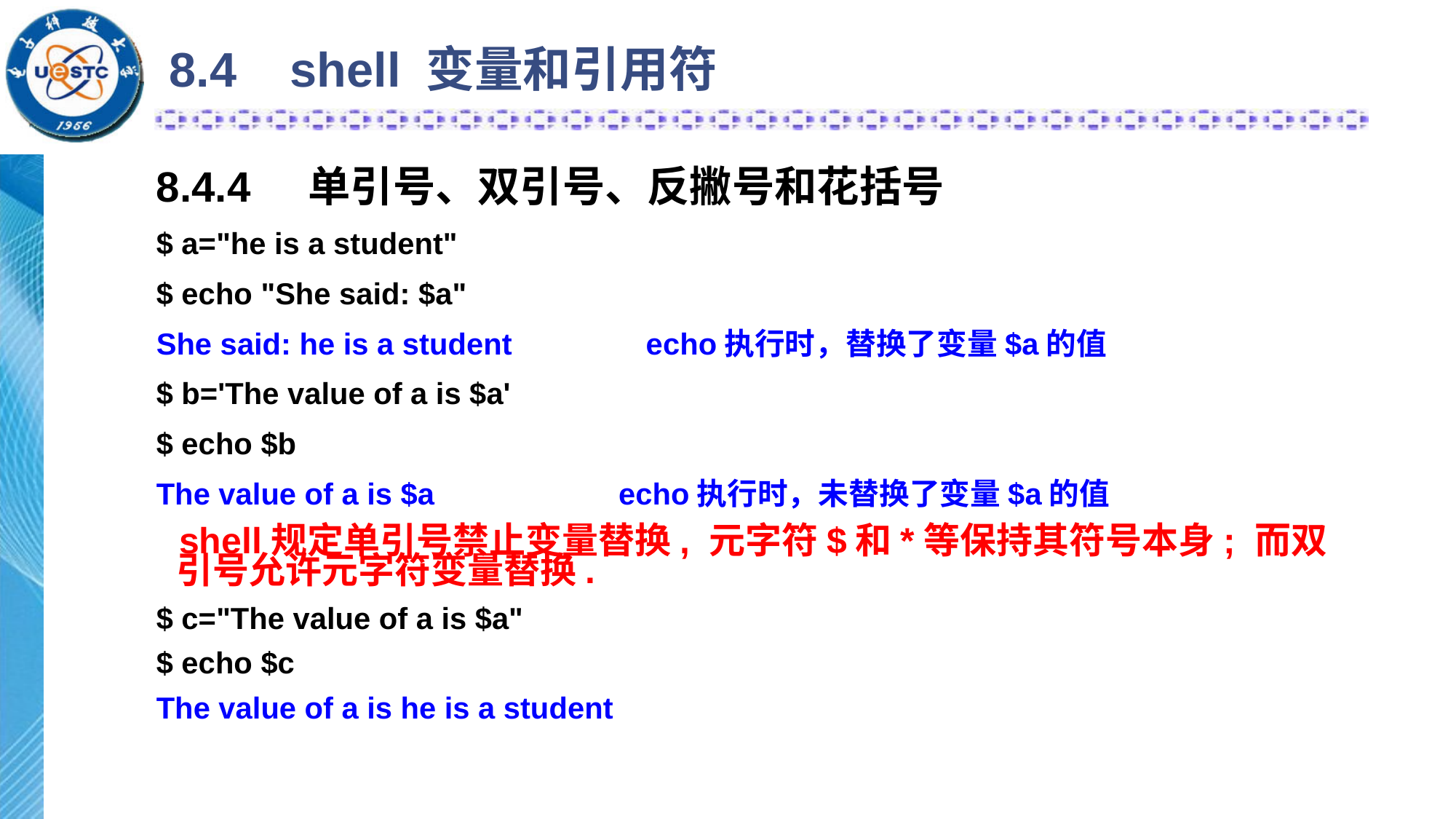

8.4    shell 变量和引用符
8.4.4    单引号、双引号、反撇号和花括号
$ a="he is a student"
$ echo "She said: $a"
She said: he is a student                echo执行时，替换了变量$a的值
$ b='The value of a is $a'
$ echo $b
The value of a is $a                      echo执行时，未替换了变量$a的值
   shell规定单引号禁止变量替换, 元字符$和*等保持其符号本身; 而双引号允许元字符变量替换.
$ c="The value of a is $a"
$ echo $c
The value of a is he is a student